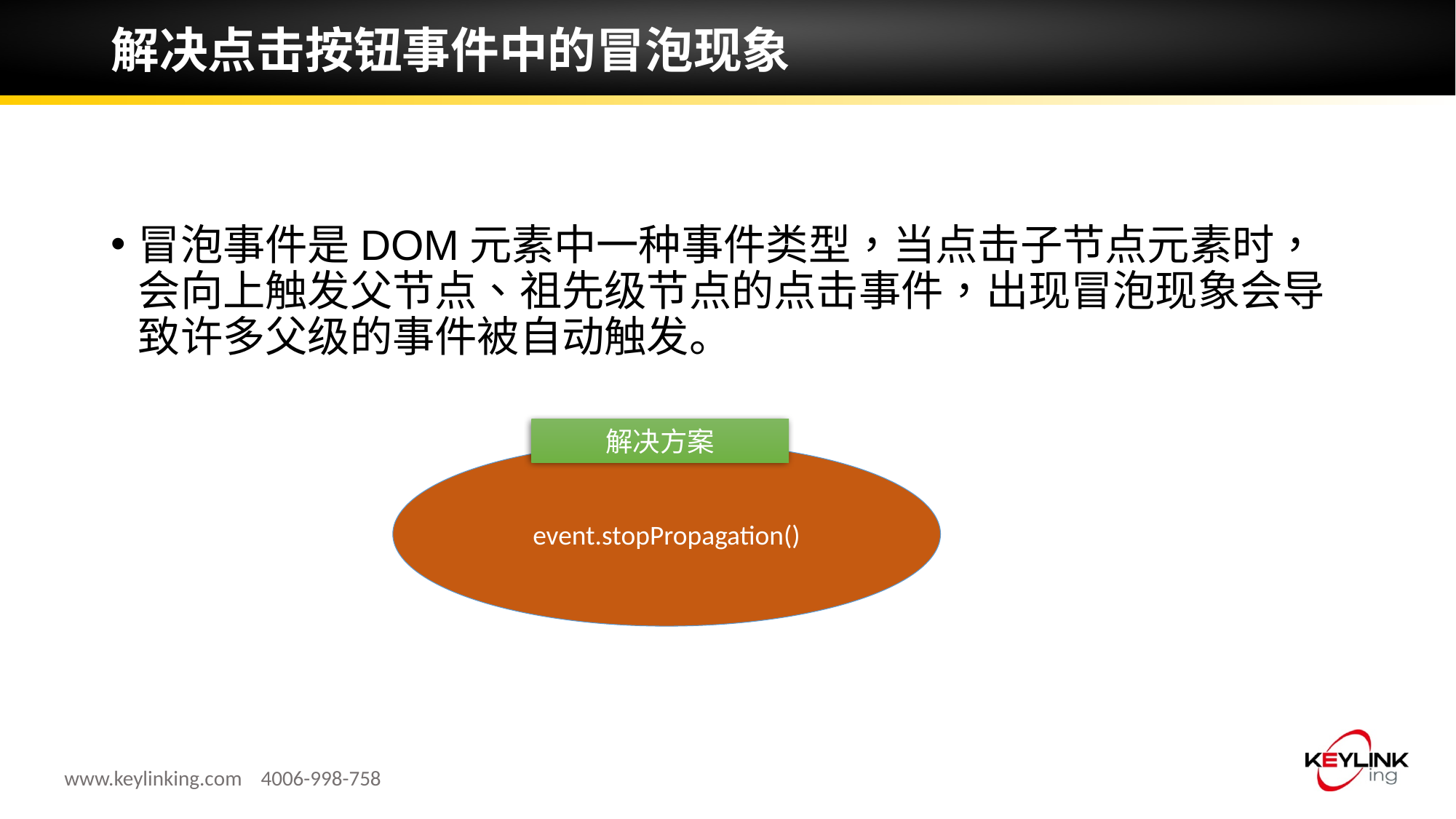

# 解决点击按钮事件中的冒泡现象
冒泡事件是DOM元素中一种事件类型，当点击子节点元素时，会向上触发父节点、祖先级节点的点击事件，出现冒泡现象会导致许多父级的事件被自动触发。

解决方案
event.stopPropagation()